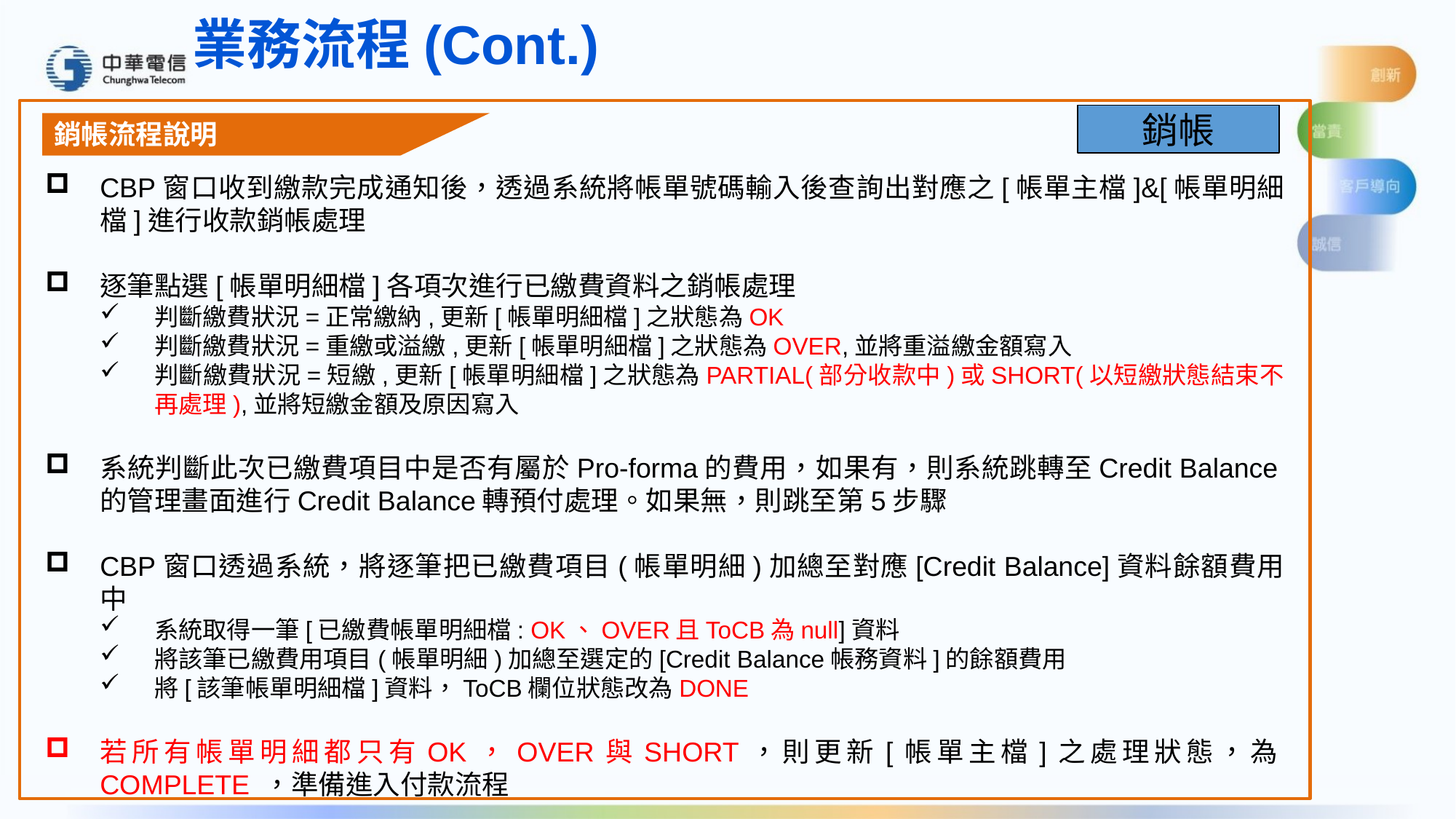

業務流程(Cont.)

銷帳
銷帳流程說明
CBP窗口收到繳款完成通知後，透過系統將帳單號碼輸入後查詢出對應之[帳單主檔]&[帳單明細檔]進行收款銷帳處理

逐筆點選[帳單明細檔]各項次進行已繳費資料之銷帳處理
判斷繳費狀況=正常繳納,更新[帳單明細檔]之狀態為OK
判斷繳費狀況=重繳或溢繳,更新[帳單明細檔]之狀態為OVER,並將重溢繳金額寫入
判斷繳費狀況=短繳,更新[帳單明細檔]之狀態為PARTIAL(部分收款中)或SHORT(以短繳狀態結束不再處理),並將短繳金額及原因寫入

系統判斷此次已繳費項目中是否有屬於Pro-forma的費用，如果有，則系統跳轉至Credit Balance的管理畫面進行Credit Balance轉預付處理。如果無，則跳至第5步驟

CBP窗口透過系統，將逐筆把已繳費項目(帳單明細)加總至對應[Credit Balance]資料餘額費用中
系統取得一筆[已繳費帳單明細檔: OK、OVER且ToCB為null]資料
將該筆已繳費用項目(帳單明細)加總至選定的[Credit Balance帳務資料]的餘額費用
將[該筆帳單明細檔]資料，ToCB欄位狀態改為DONE

若所有帳單明細都只有OK，OVER與SHORT，則更新[帳單主檔]之處理狀態，為COMPLETE ，準備進入付款流程